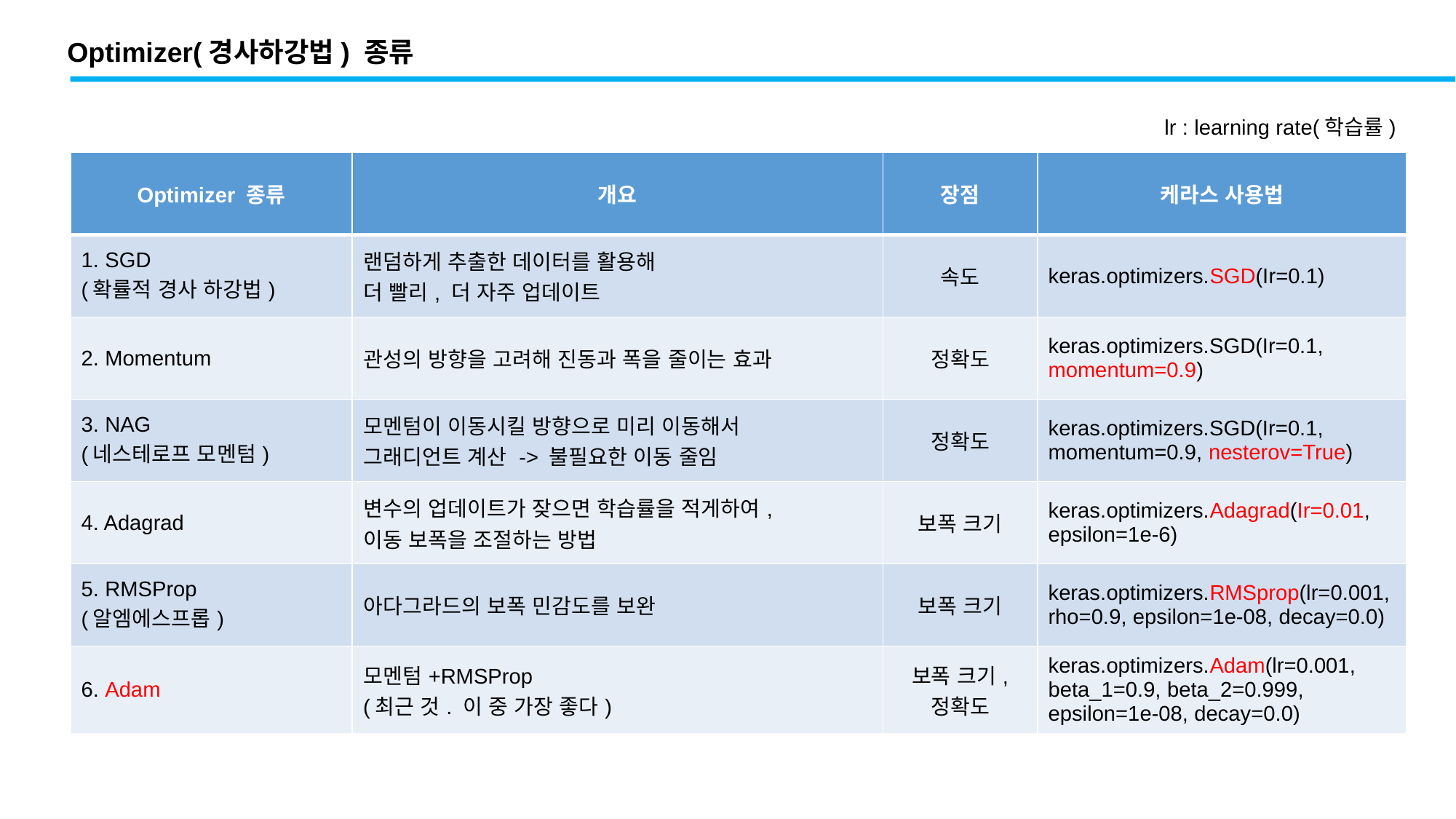

Optimizer(경사하강법) 종류

lr : learning rate(학습률)
| Optimizer 종류 | 개요 | 장점 | 케라스 사용법 |
| --- | --- | --- | --- |
| 1. SGD (확률적 경사 하강법) | 랜덤하게 추출한 데이터를 활용해 더 빨리, 더 자주 업데이트 | 속도 | keras.optimizers.SGD(Ir=0.1) |
| 2. Momentum | 관성의 방향을 고려해 진동과 폭을 줄이는 효과 | 정확도 | keras.optimizers.SGD(Ir=0.1, momentum=0.9) |
| 3. NAG (네스테로프 모멘텀) | 모멘텀이 이동시킬 방향으로 미리 이동해서 그래디언트 계산 -> 불필요한 이동 줄임 | 정확도 | keras.optimizers.SGD(Ir=0.1, momentum=0.9, nesterov=True) |
| 4. Adagrad | 변수의 업데이트가 잦으면 학습률을 적게하여, 이동 보폭을 조절하는 방법 | 보폭 크기 | keras.optimizers.Adagrad(Ir=0.01, epsilon=1e-6) |
| 5. RMSProp (알엠에스프롭) | 아다그라드의 보폭 민감도를 보완 | 보폭 크기 | keras.optimizers.RMSprop(lr=0.001, rho=0.9, epsilon=1e-08, decay=0.0) |
| 6. Adam | 모멘텀+RMSProp (최근 것. 이 중 가장 좋다) | 보폭 크기, 정확도 | keras.optimizers.Adam(lr=0.001, beta\_1=0.9, beta\_2=0.999, epsilon=1e-08, decay=0.0) |